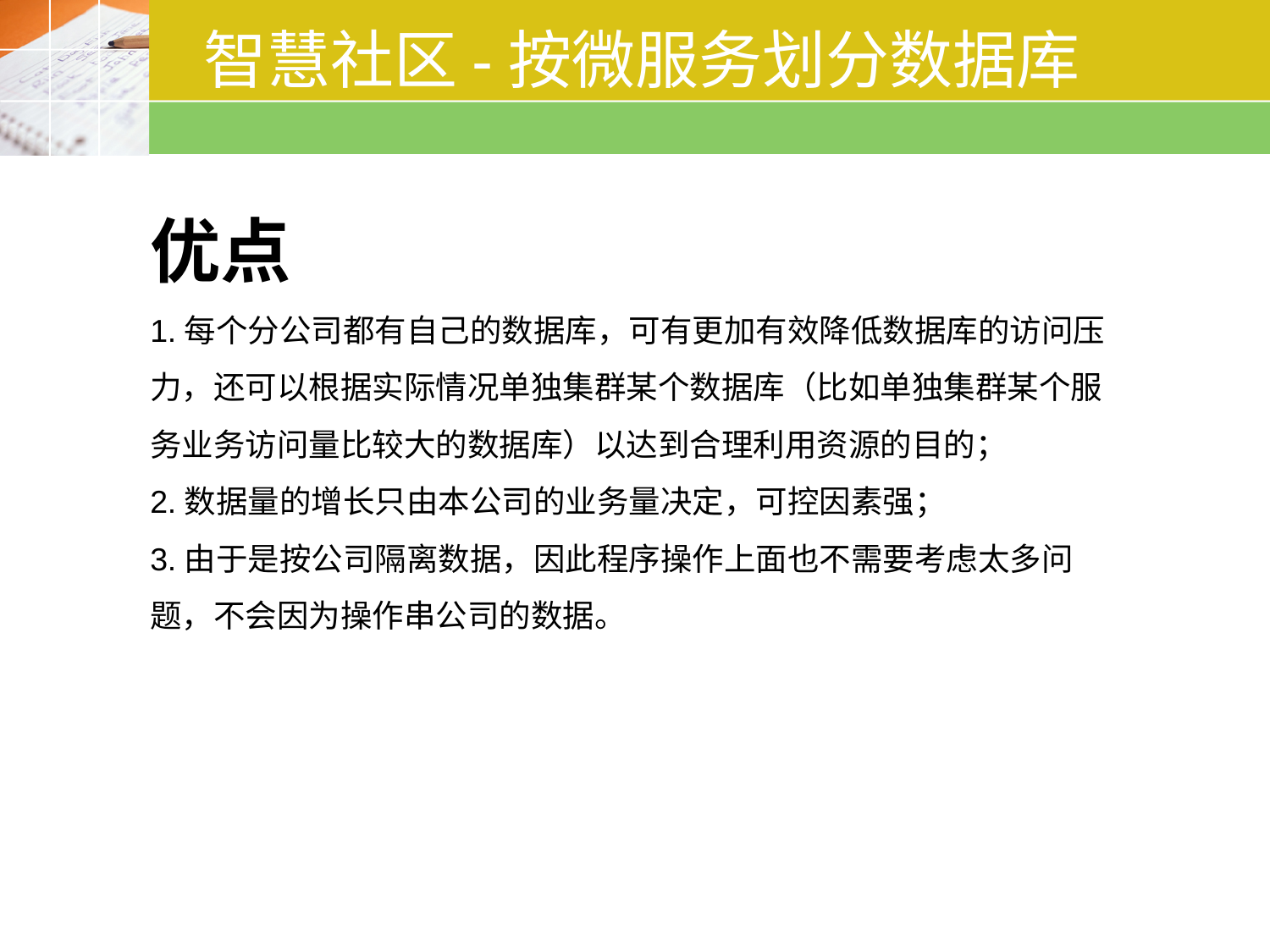

# 智慧社区-按微服务划分数据库
优点
1.每个分公司都有自己的数据库，可有更加有效降低数据库的访问压力，还可以根据实际情况单独集群某个数据库（比如单独集群某个服务业务访问量比较大的数据库）以达到合理利用资源的目的；
2.数据量的增长只由本公司的业务量决定，可控因素强；
3.由于是按公司隔离数据，因此程序操作上面也不需要考虑太多问题，不会因为操作串公司的数据。

Click to add Text
Click to add Text
Click to add Text
Click to add Text
Click to add Text
Click to add Text